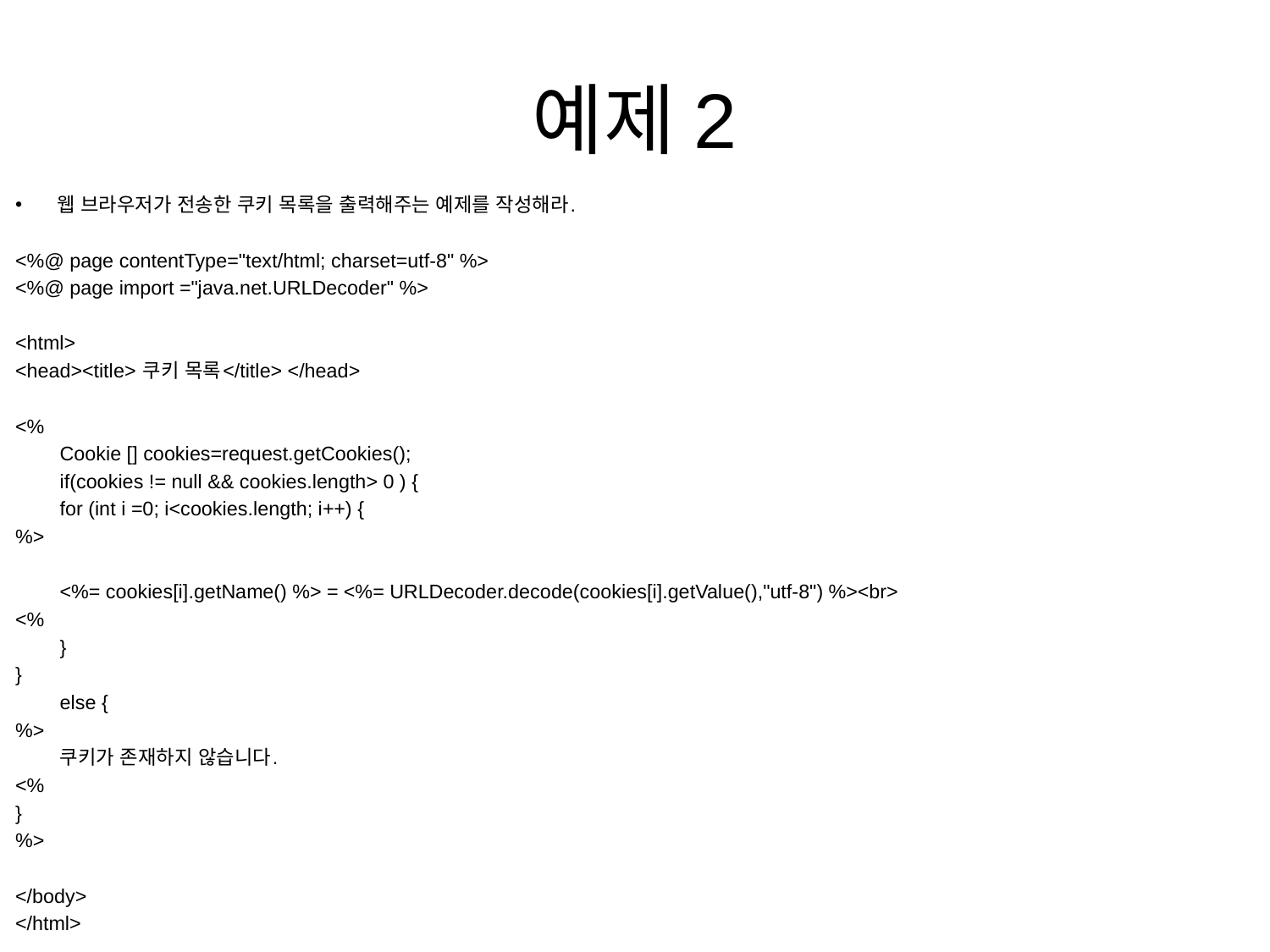

# 예제2
웹 브라우저가 전송한 쿠키 목록을 출력해주는 예제를 작성해라.

<%@ page contentType="text/html; charset=utf-8" %>
<%@ page import ="java.net.URLDecoder" %>

<html>
<head><title> 쿠키 목록</title> </head>

<%
	Cookie [] cookies=request.getCookies();
	if(cookies != null && cookies.length> 0 ) {
	for (int i =0; i<cookies.length; i++) {
%>

	<%= cookies[i].getName() %> = <%= URLDecoder.decode(cookies[i].getValue(),"utf-8") %><br>
<%
	}
}
	else {
%>
	쿠키가 존재하지 않습니다.
<%
}
%>

</body>
</html>